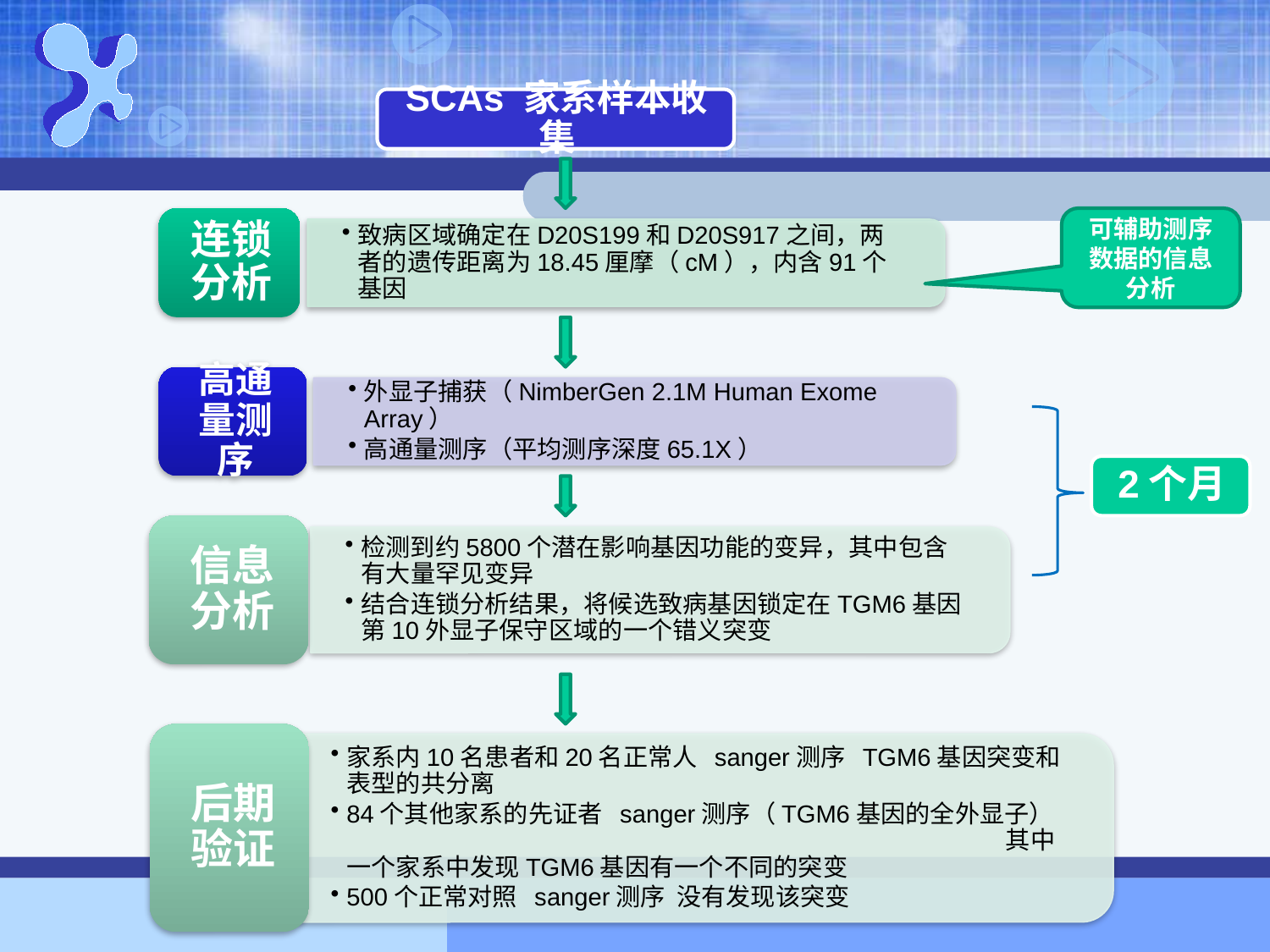

SCAs 家系样本收集

致病区域确定在D20S199和D20S917之间，两者的遗传距离为18.45厘摩（cM），内含91个基因
连锁分析
可辅助测序数据的信息分析

外显子捕获（NimberGen 2.1M Human Exome Array）
高通量测序（平均测序深度65.1X）
高通量测序

2个月

检测到约5800个潜在影响基因功能的变异，其中包含有大量罕见变异
结合连锁分析结果，将候选致病基因锁定在TGM6基因第10外显子保守区域的一个错义突变
信息分析

家系内10名患者和20名正常人  sanger测序  TGM6基因突变和表型的共分离
84个其他家系的先证者  sanger测序（TGM6基因的全外显子）                                                                                                                           其中一个家系中发现TGM6基因有一个不同的突变
500个正常对照  sanger测序  没有发现该突变
后期验证